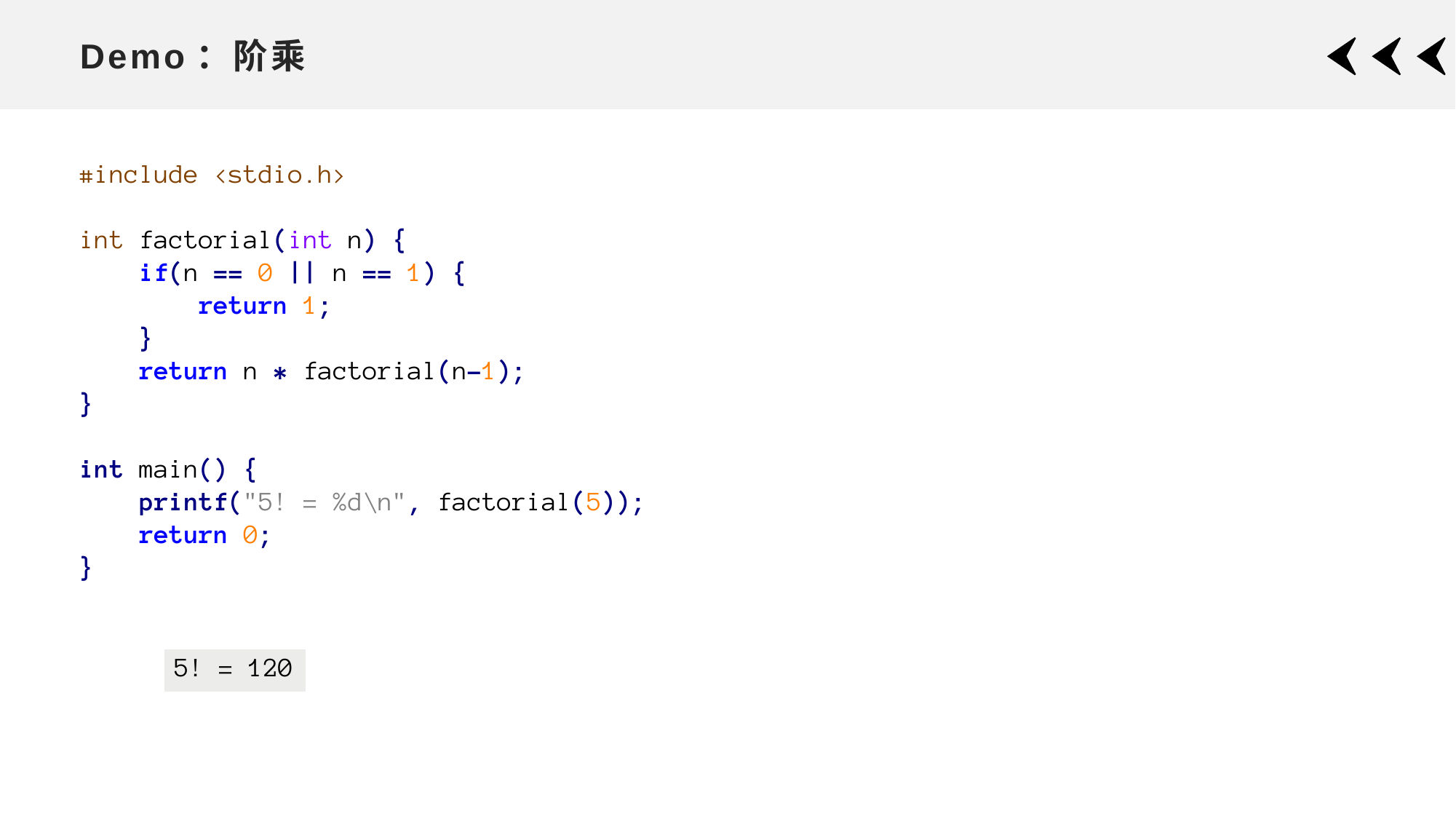

# Demo：阶乘
#include <stdio.h> int factorial(int n) {    if(n == 0 || n == 1) {        return 1;    }    return n * factorial(n-1);} int main() {    printf("5! = %d\n", factorial(5));    return 0;}
| 5! = 120 |
| --- |